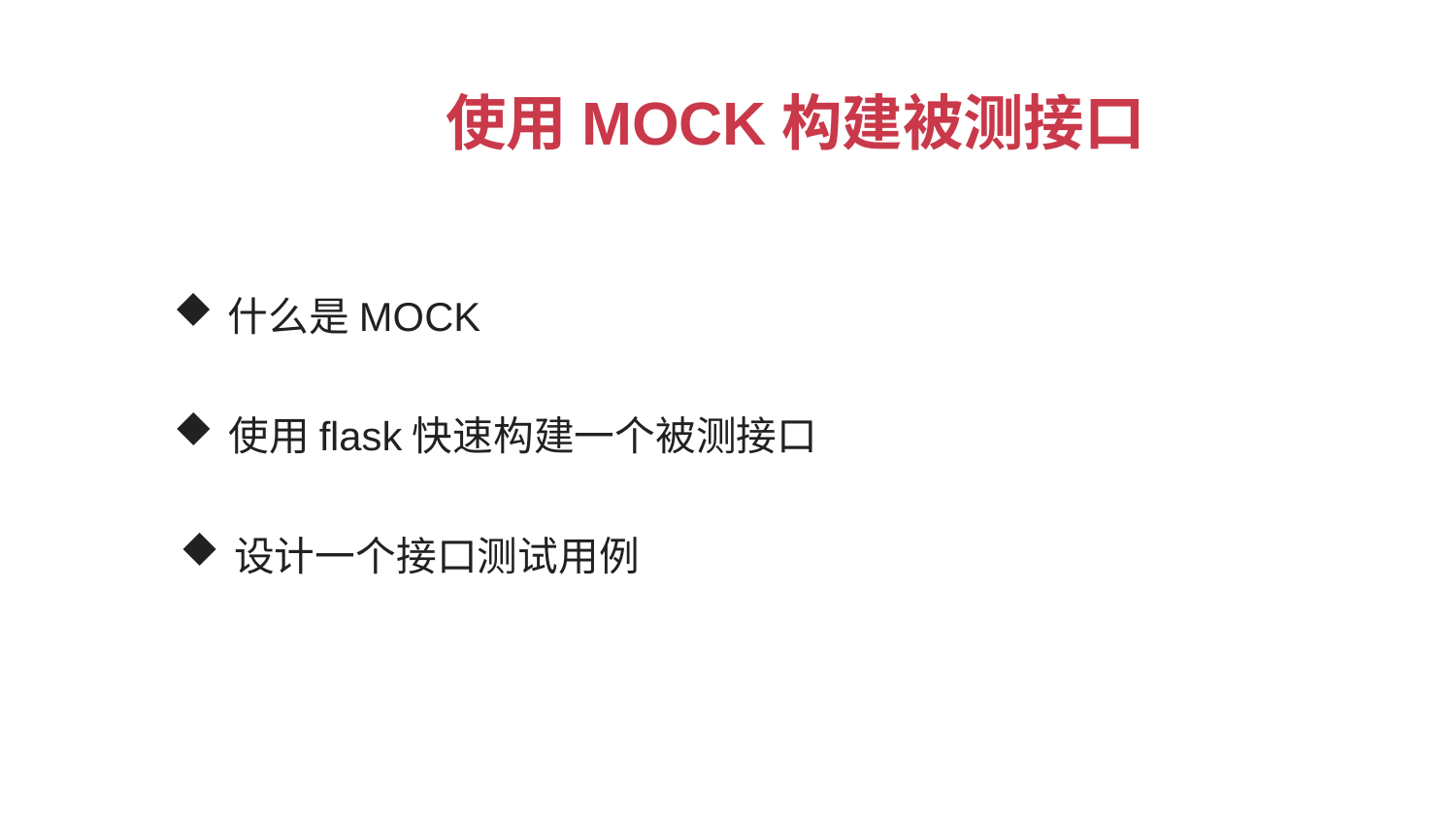

使用MOCK构建被测接口
什么是MOCK
使用flask快速构建一个被测接口
设计一个接口测试用例